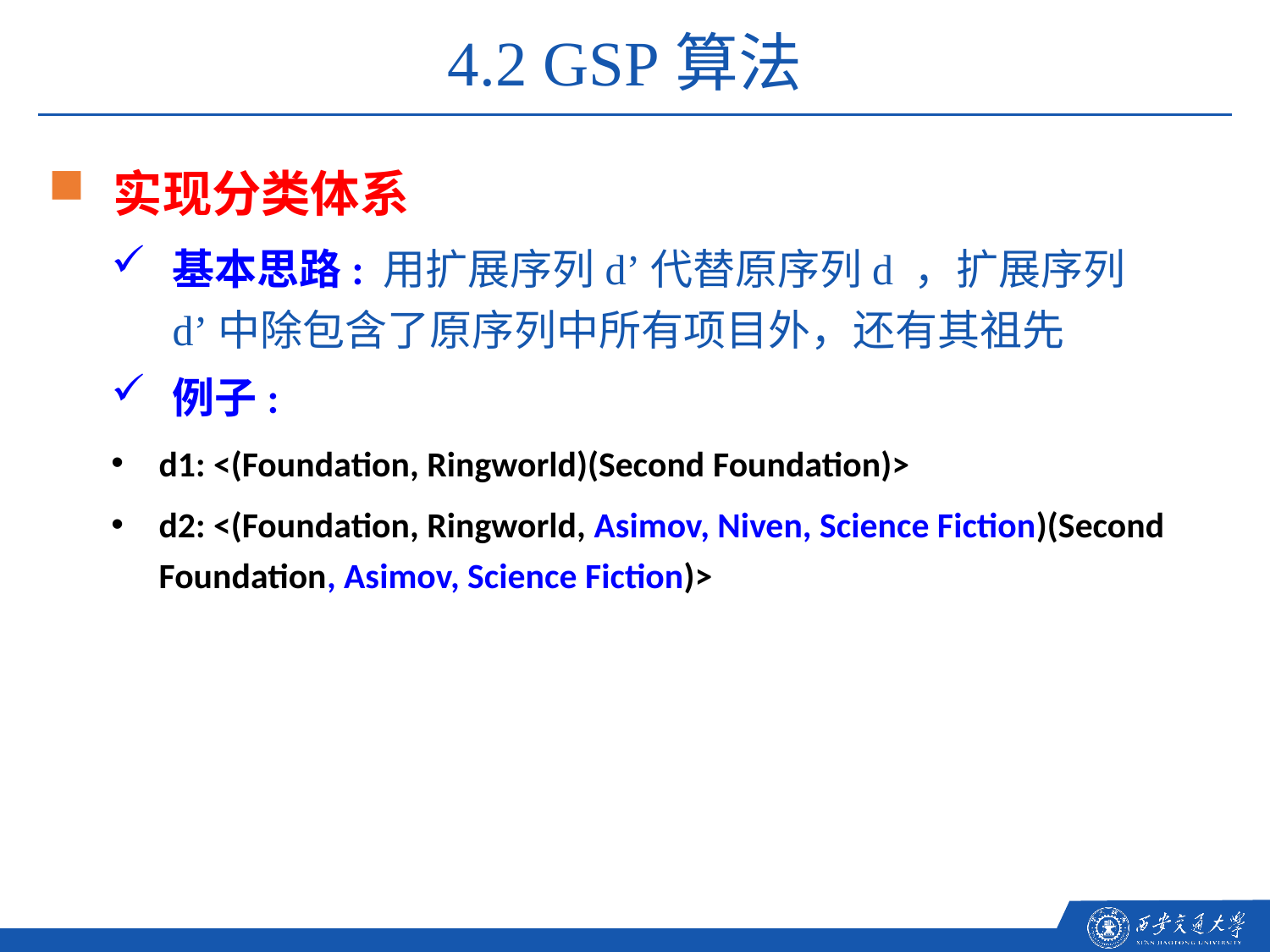

4.2 GSP算法
实现分类体系
基本思路: 用扩展序列d’代替原序列d ，扩展序列d’中除包含了原序列中所有项目外，还有其祖先
例子:
d1: <(Foundation, Ringworld)(Second Foundation)>
d2: <(Foundation, Ringworld, Asimov, Niven, Science Fiction)(Second Foundation, Asimov, Science Fiction)>